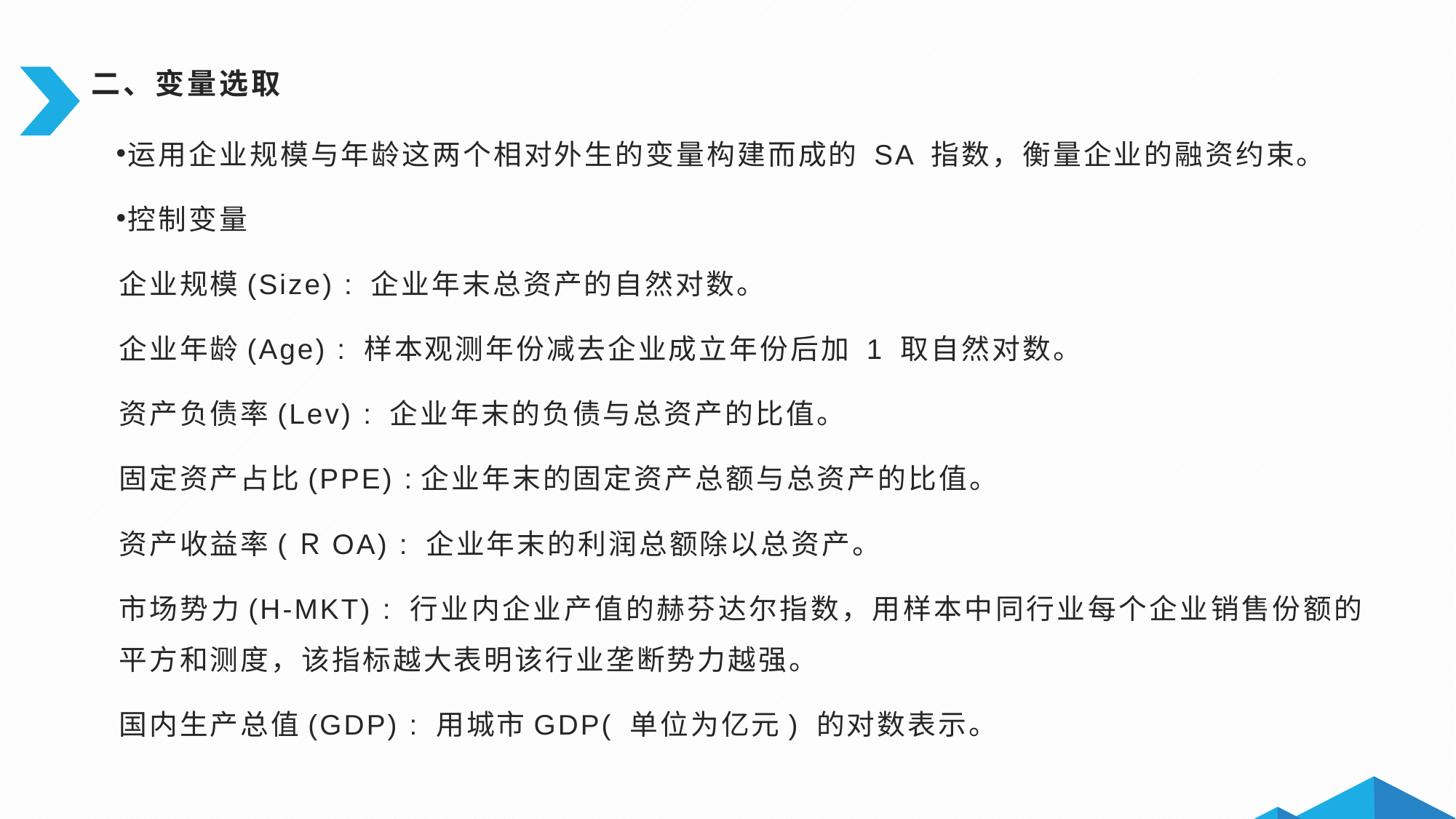

# 二、变量选取

运用企业规模与年龄这两个相对外生的变量构建而成的 SA 指数，衡量企业的融资约束。
控制变量
企业规模(Size) : 企业年末总资产的自然对数。
企业年龄(Age) : 样本观测年份减去企业成立年份后加 1 取自然对数。
资产负债率(Lev) : 企业年末的负债与总资产的比值。
固定资产占比(PPE) :企业年末的固定资产总额与总资产的比值。
资产收益率(ＲOA) : 企业年末的利润总额除以总资产。
市场势力(H-MKT) : 行业内企业产值的赫芬达尔指数，用样本中同行业每个企业销售份额的平方和测度，该指标越大表明该行业垄断势力越强。
国内生产总值(GDP) : 用城市GDP( 单位为亿元) 的对数表示。
15